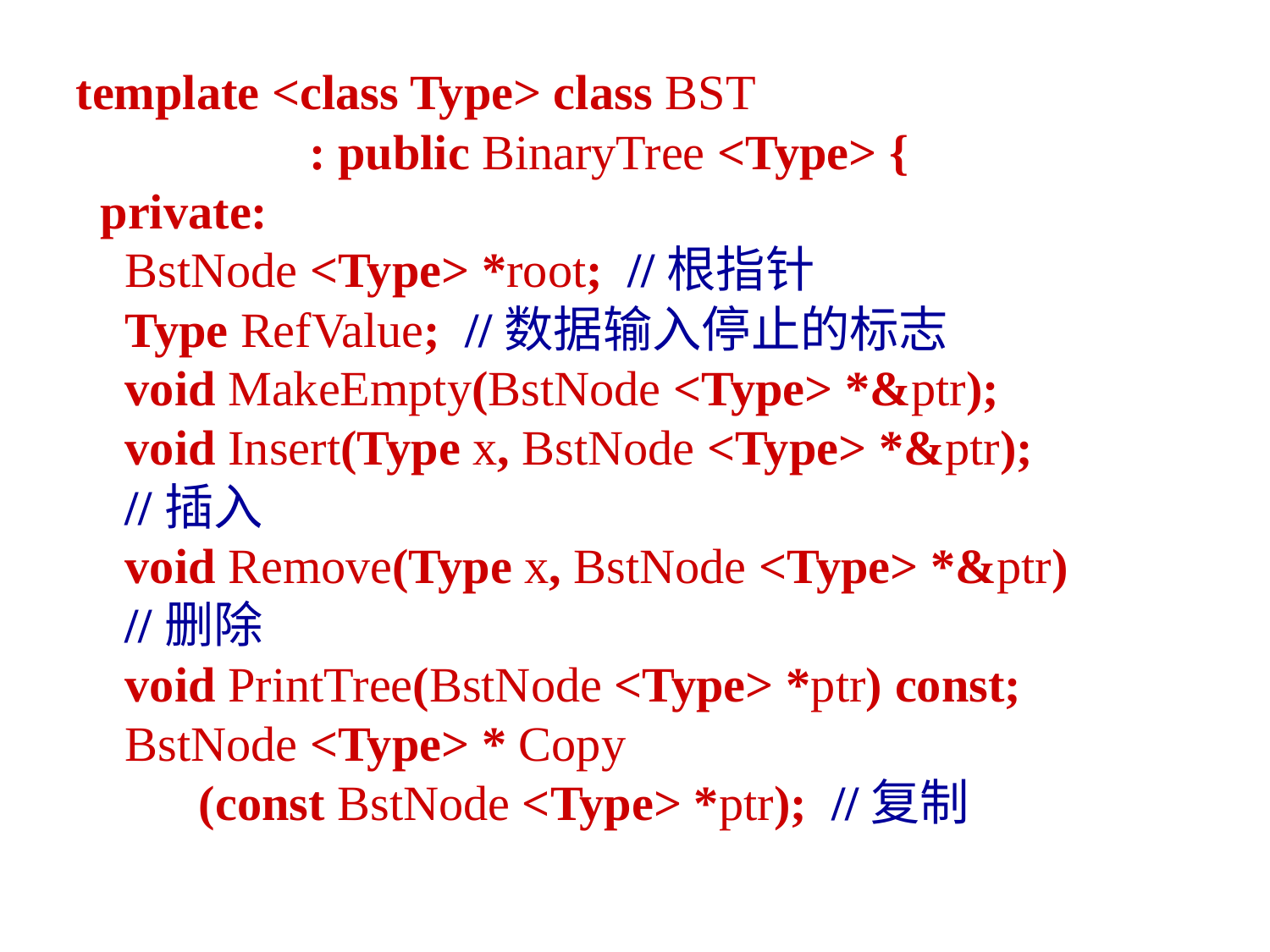

template <class Type> class BST
                   : public BinaryTree <Type> {
  private:
    BstNode <Type> *root;  //根指针
    Type RefValue;  //数据输入停止的标志
    void MakeEmpty(BstNode <Type> *&ptr);
    void Insert(Type x, BstNode <Type> *&ptr);
    //插入
    void Remove(Type x, BstNode <Type> *&ptr)
    //删除
    void PrintTree(BstNode <Type> *ptr) const;
    BstNode <Type> * Copy
          (const BstNode <Type> *ptr);  //复制
50